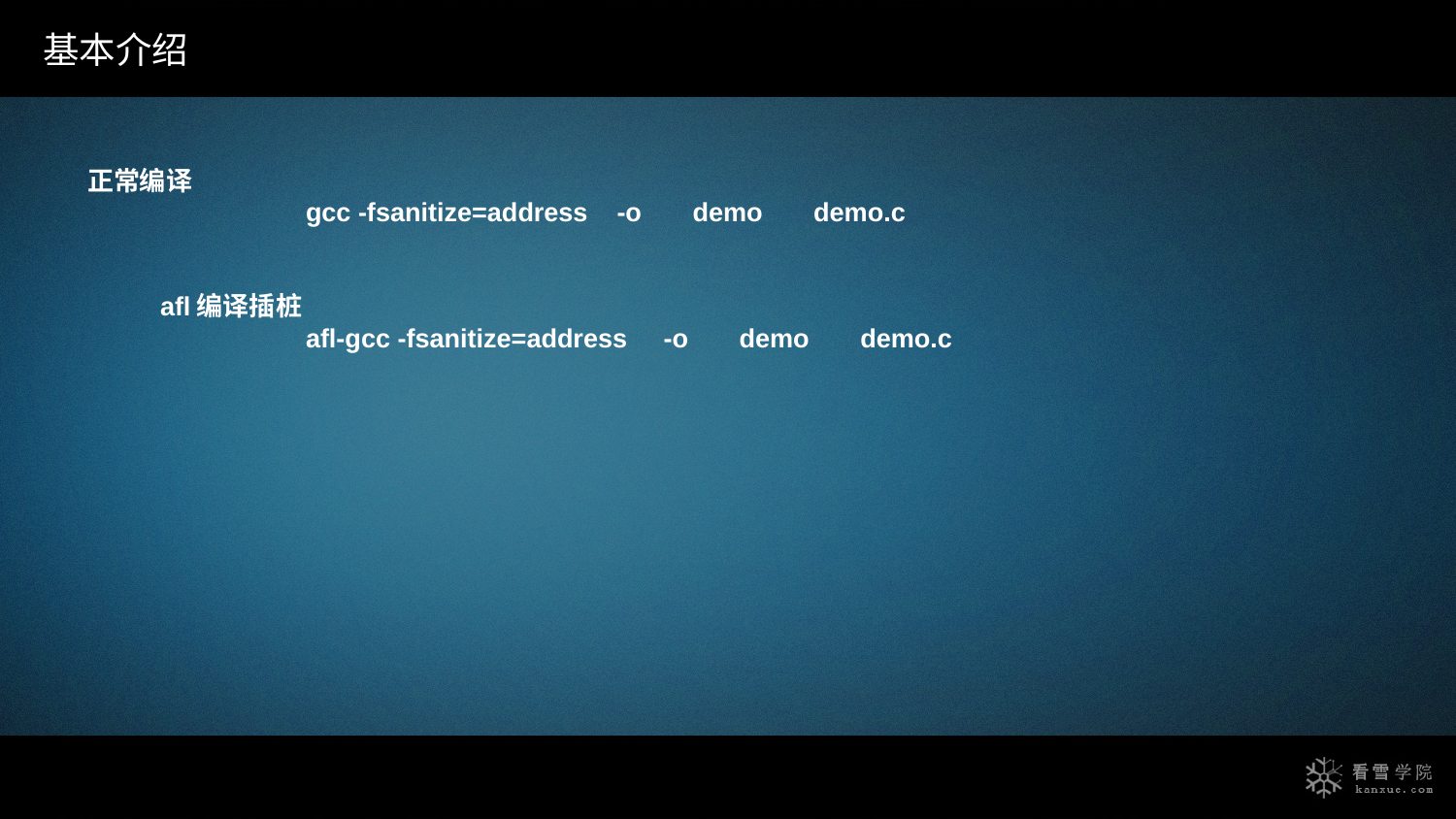

基本介绍
正常编译
gcc -fsanitize=address    -o       demo       demo.c

afl编译插桩
afl-gcc -fsanitize=address     -o       demo       demo.c